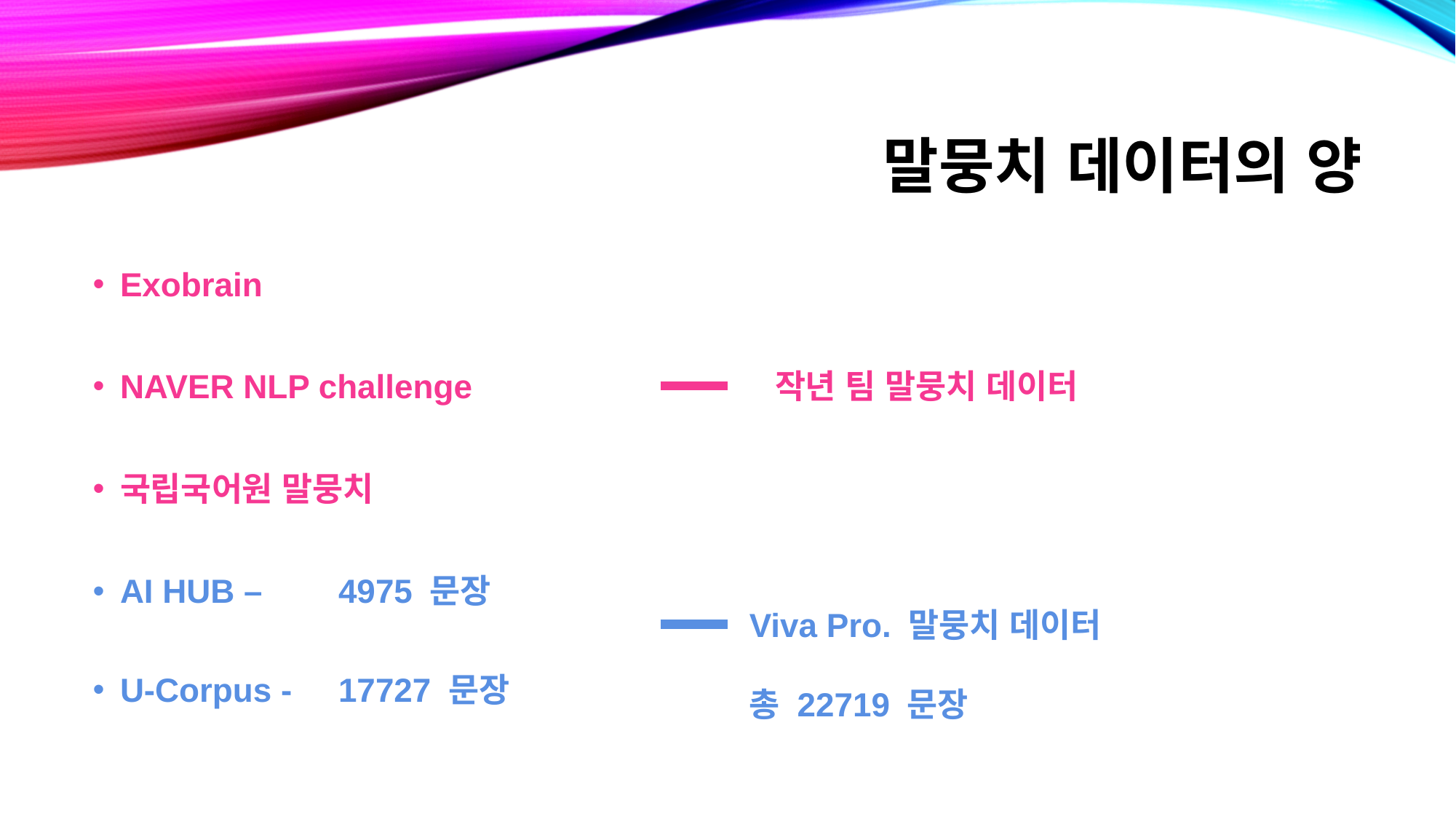

# 말뭉치 데이터의 양
Exobrain

NAVER NLP challenge			작년 팀 말뭉치 데이터

국립국어원 말뭉치

AI HUB – 	4975 문장

U-Corpus - 	17727 문장

Viva Pro. 말뭉치 데이터

총 22719 문장